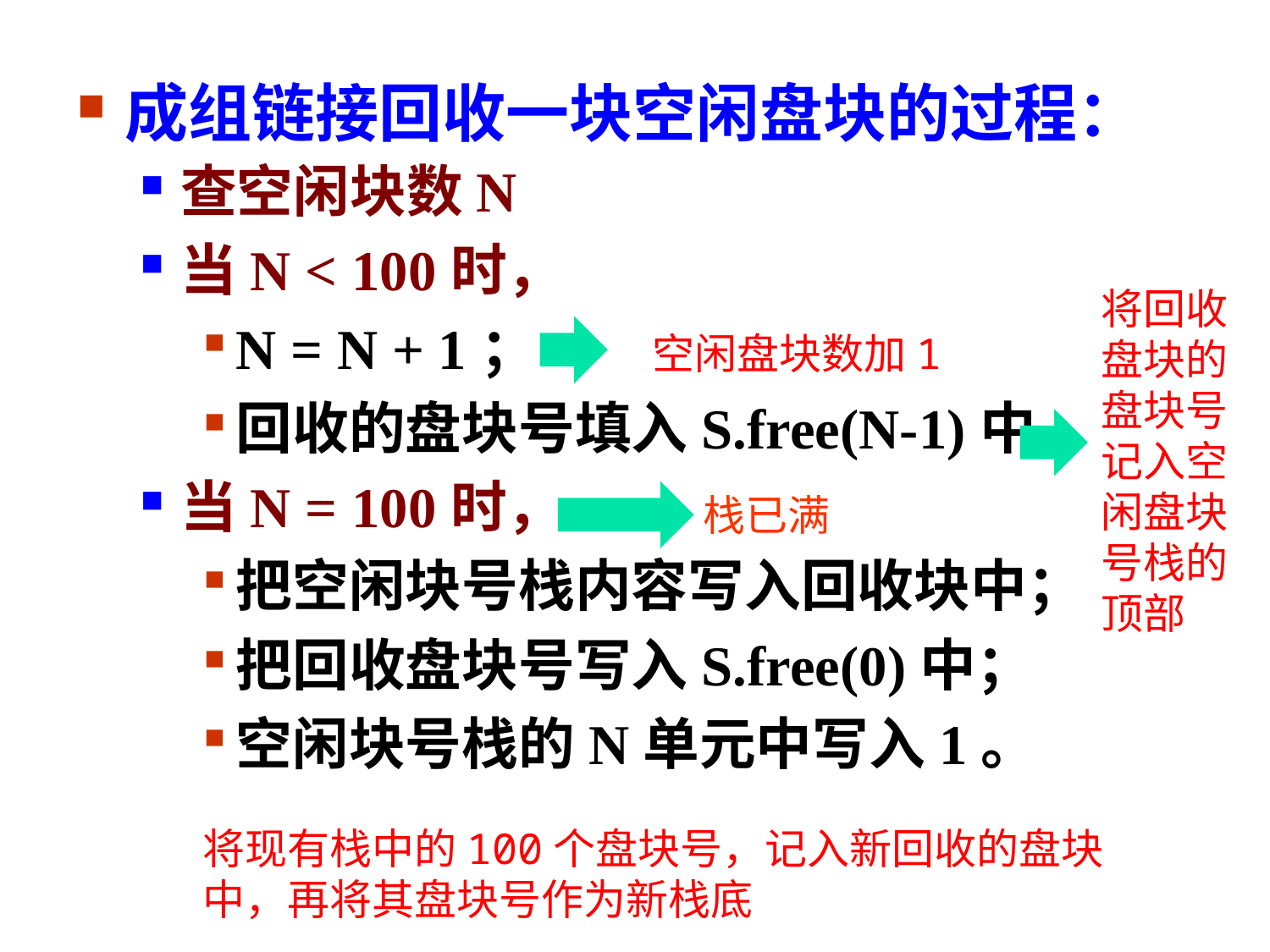

成组链接回收一块空闲盘块的过程：
查空闲块数N
当N < 100时，
N = N + 1；
回收的盘块号填入S.free(N-1)中。
当N = 100时，
把空闲块号栈内容写入回收块中；
把回收盘块号写入S.free(0)中；
空闲块号栈的N单元中写入1。
将回收盘块的盘块号记入空闲盘块号栈的顶部

空闲盘块数加1

栈已满
将现有栈中的100个盘块号，记入新回收的盘块中，再将其盘块号作为新栈底